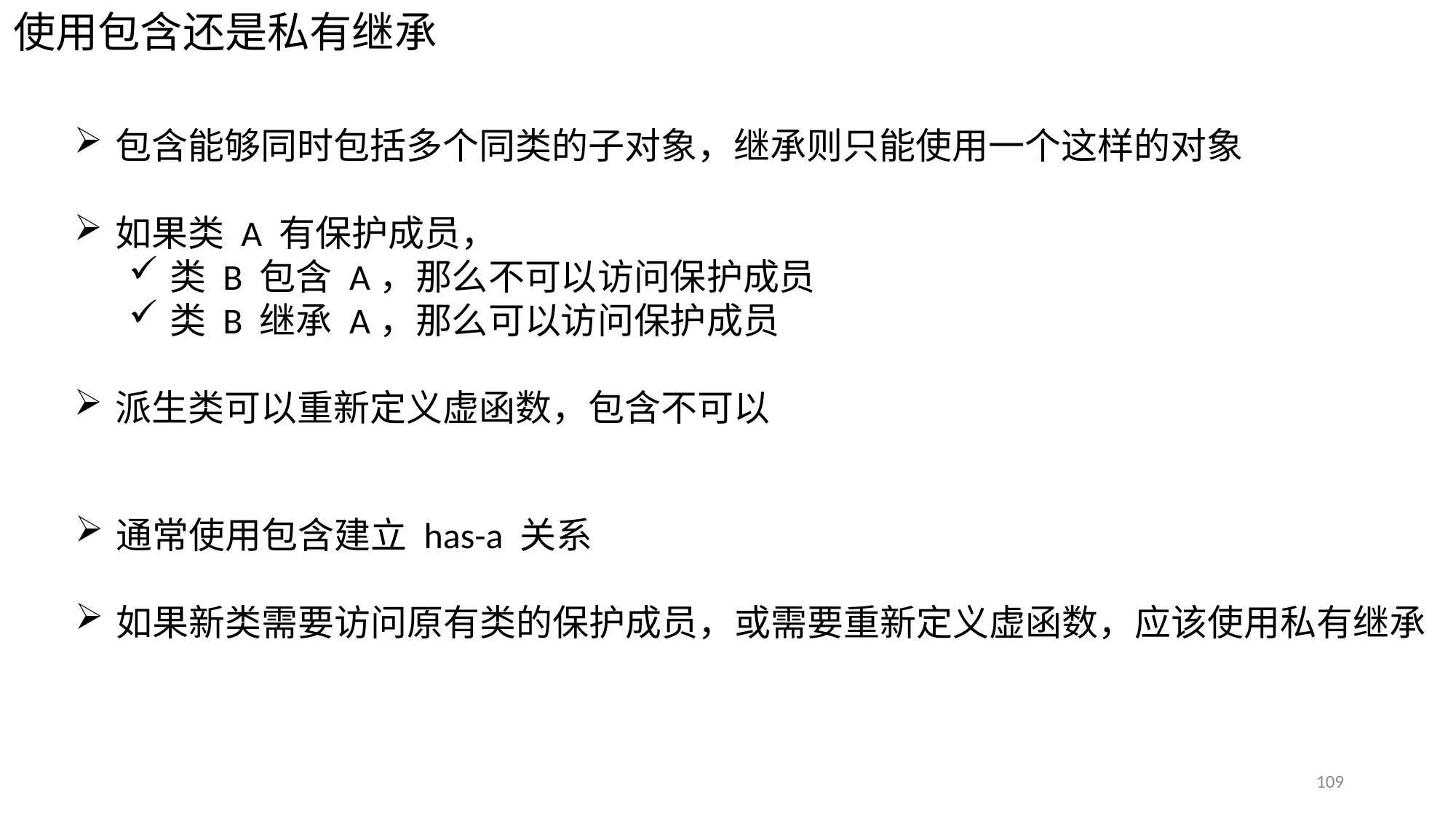

使用包含还是私有继承
包含能够同时包括多个同类的子对象，继承则只能使用一个这样的对象

如果类 A 有保护成员，
类 B 包含 A，那么不可以访问保护成员
类 B 继承 A，那么可以访问保护成员

派生类可以重新定义虚函数，包含不可以
通常使用包含建立 has-a 关系

如果新类需要访问原有类的保护成员，或需要重新定义虚函数，应该使用私有继承
109